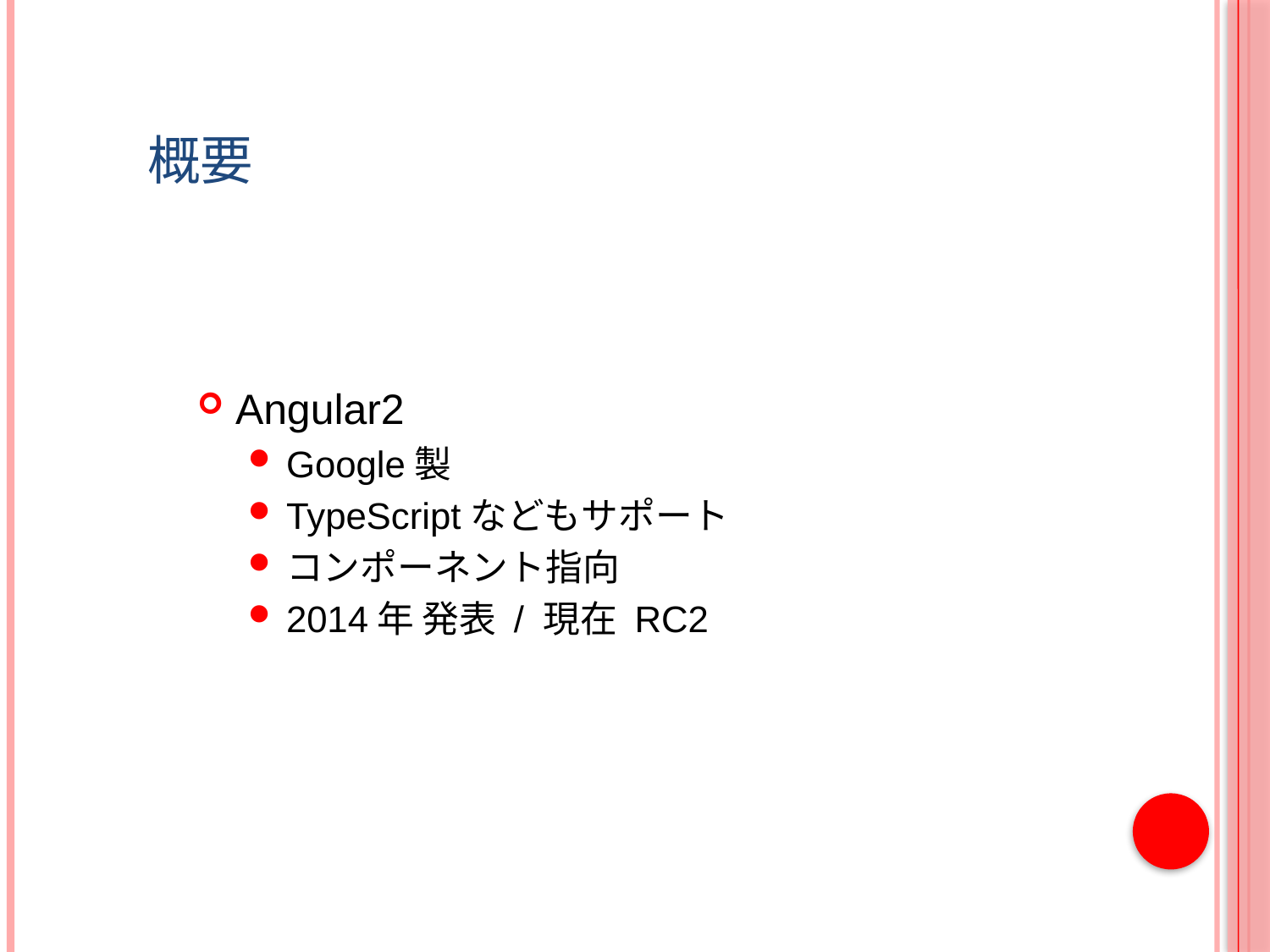

# 概要
Angular2
Google製
TypeScriptなどもサポート
コンポーネント指向
2014年 発表 / 現在 RC2